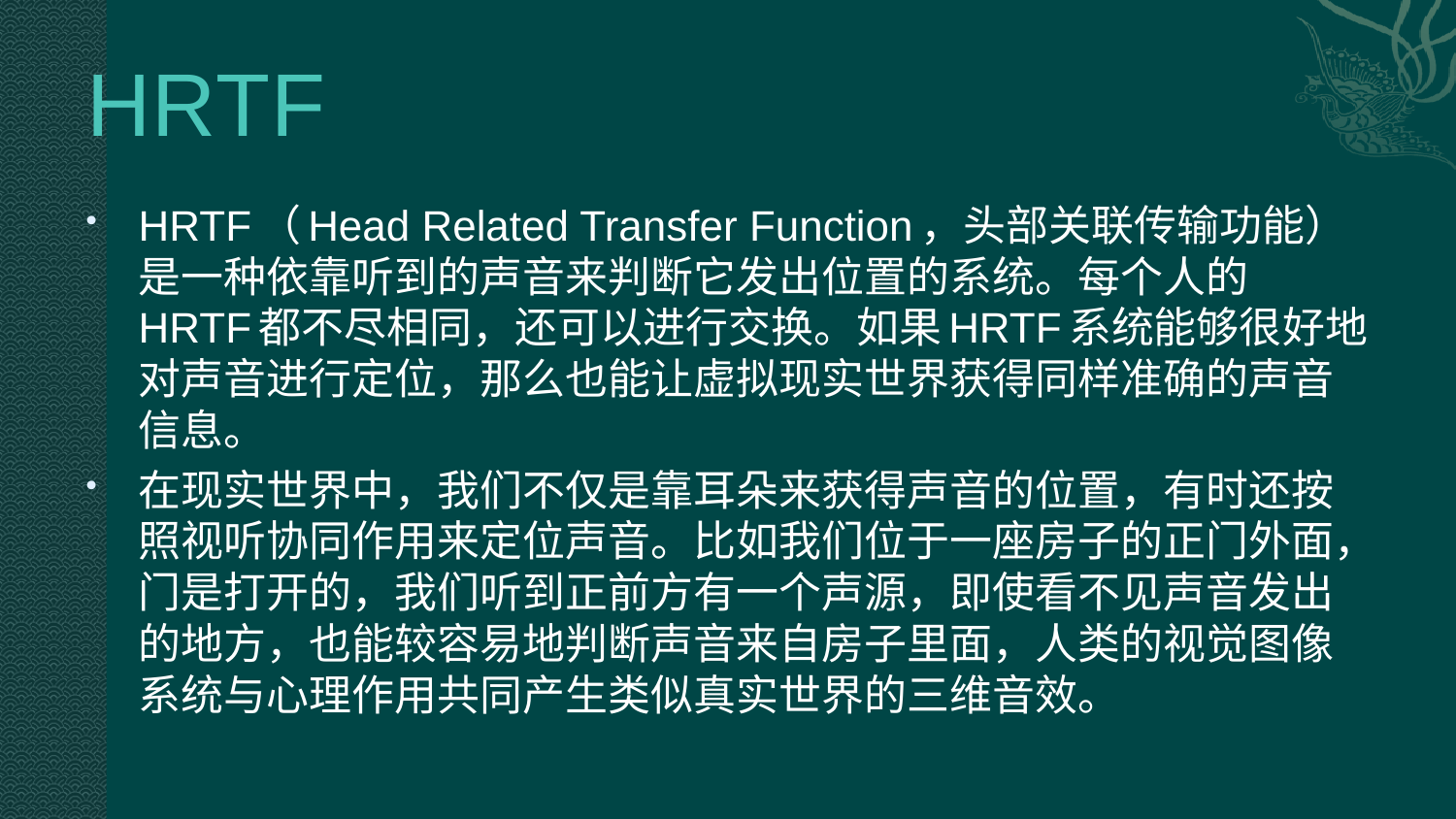

# HRTF
HRTF（Head Related Transfer Function，头部关联传输功能）是一种依靠听到的声音来判断它发出位置的系统。每个人的HRTF都不尽相同，还可以进行交换。如果HRTF系统能够很好地对声音进行定位，那么也能让虚拟现实世界获得同样准确的声音信息。
在现实世界中，我们不仅是靠耳朵来获得声音的位置，有时还按照视听协同作用来定位声音。比如我们位于一座房子的正门外面，门是打开的，我们听到正前方有一个声源，即使看不见声音发出的地方，也能较容易地判断声音来自房子里面，人类的视觉图像系统与心理作用共同产生类似真实世界的三维音效。